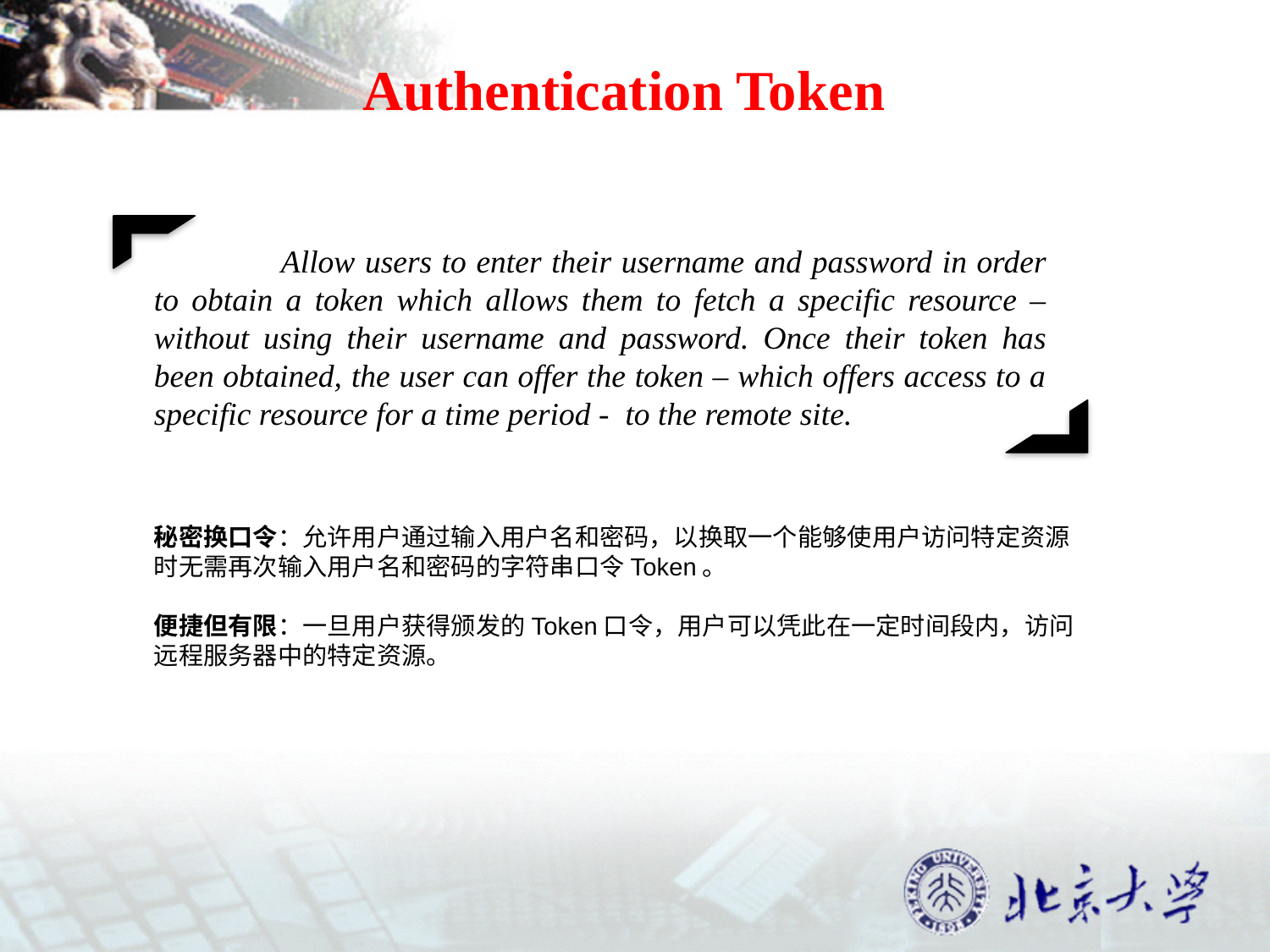

# Authentication Token

	Allow users to enter their username and password in order to obtain a token which allows them to fetch a specific resource – without using their username and password. Once their token has been obtained, the user can offer the token – which offers access to a specific resource for a time period -  to the remote site.

秘密换口令：允许用户通过输入用户名和密码，以换取一个能够使用户访问特定资源时无需再次输入用户名和密码的字符串口令Token。

便捷但有限：一旦用户获得颁发的Token口令，用户可以凭此在一定时间段内，访问远程服务器中的特定资源。